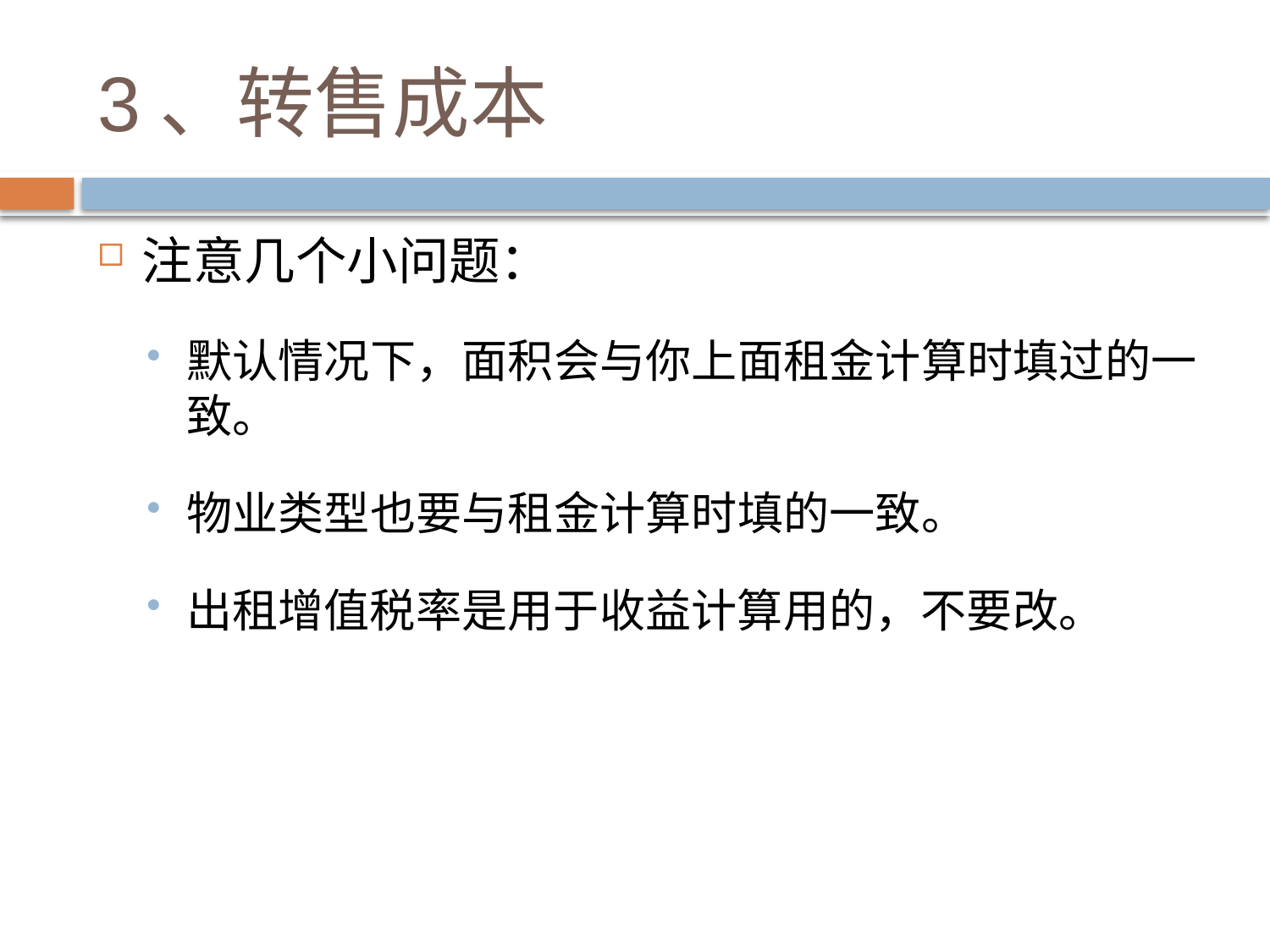

# 3、转售成本
注意几个小问题：
默认情况下，面积会与你上面租金计算时填过的一致。
物业类型也要与租金计算时填的一致。
出租增值税率是用于收益计算用的，不要改。